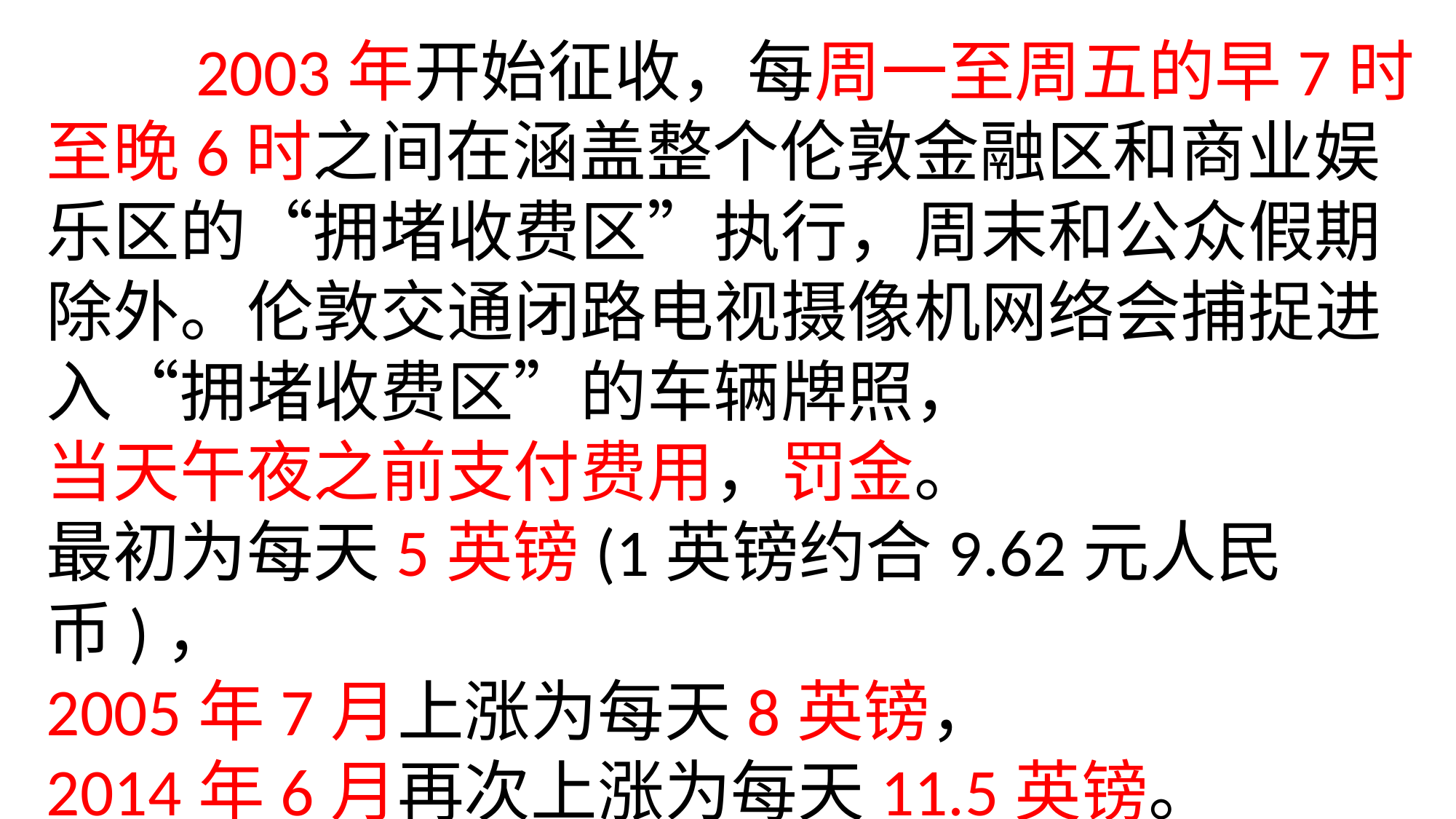

2003年开始征收，每周一至周五的早7时至晚6时之间在涵盖整个伦敦金融区和商业娱乐区的“拥堵收费区”执行，周末和公众假期除外。伦敦交通闭路电视摄像机网络会捕捉进入“拥堵收费区”的车辆牌照，
当天午夜之前支付费用，罚金。
最初为每天5英镑(1英镑约合9.62元人民币)，
2005年7月上涨为每天8英镑，
2014年6月再次上涨为每天11.5英镑。